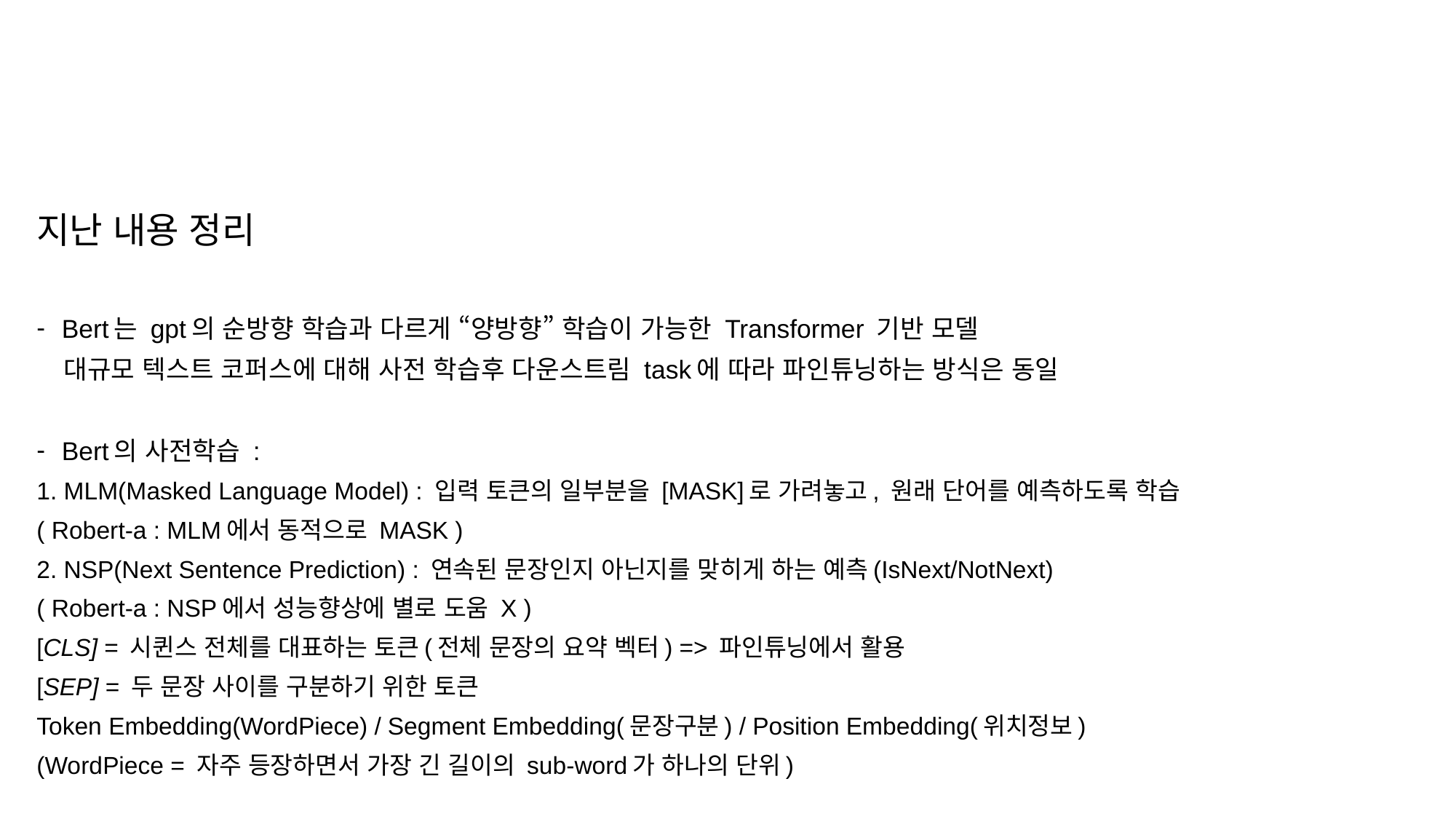

지난 내용 정리

Bert는 gpt의 순방향 학습과 다르게 “양방향” 학습이 가능한 Transformer 기반 모델
   대규모 텍스트 코퍼스에 대해 사전 학습후 다운스트림 task에 따라 파인튜닝하는 방식은 동일

Bert의 사전학습 :
1. MLM(Masked Language Model) : 입력 토큰의 일부분을 [MASK]로 가려놓고, 원래 단어를 예측하도록 학습
( Robert-a : MLM에서 동적으로 MASK )
2. NSP(Next Sentence Prediction) : 연속된 문장인지 아닌지를 맞히게 하는 예측(IsNext/NotNext)
( Robert-a : NSP에서 성능향상에 별로 도움 X )
[CLS] = 시퀸스 전체를 대표하는 토큰(전체 문장의 요약 벡터) => 파인튜닝에서 활용
[SEP] = 두 문장 사이를 구분하기 위한 토큰
Token Embedding(WordPiece) / Segment Embedding(문장구분) / Position Embedding(위치정보)
(WordPiece = 자주 등장하면서 가장 긴 길이의 sub-word가 하나의 단위)